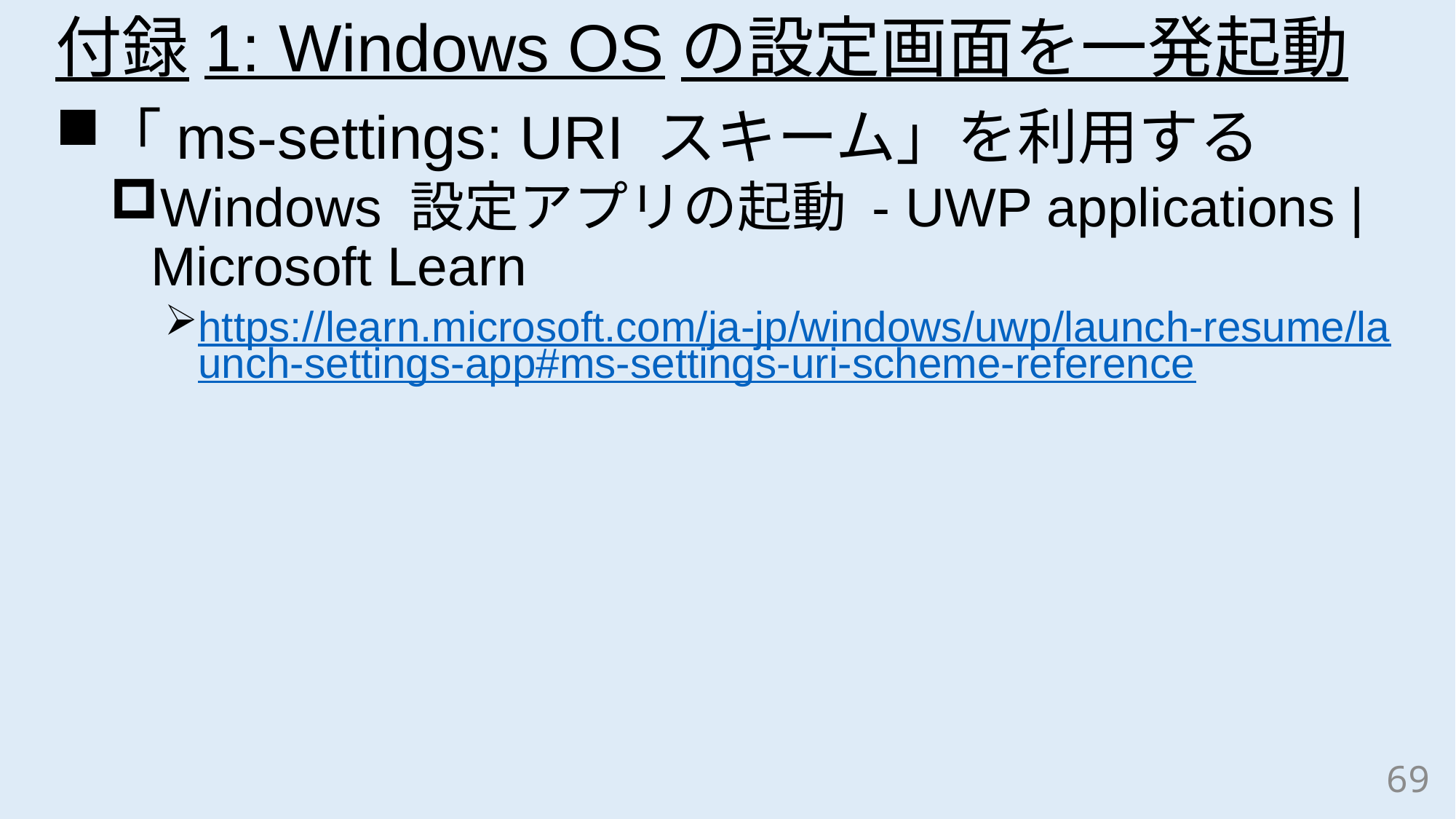

# 付録1: Windows OSの設定画面を一発起動
「ms-settings: URI スキーム」を利用する
Windows 設定アプリの起動 - UWP applications | Microsoft Learn
https://learn.microsoft.com/ja-jp/windows/uwp/launch-resume/launch-settings-app#ms-settings-uri-scheme-reference

69